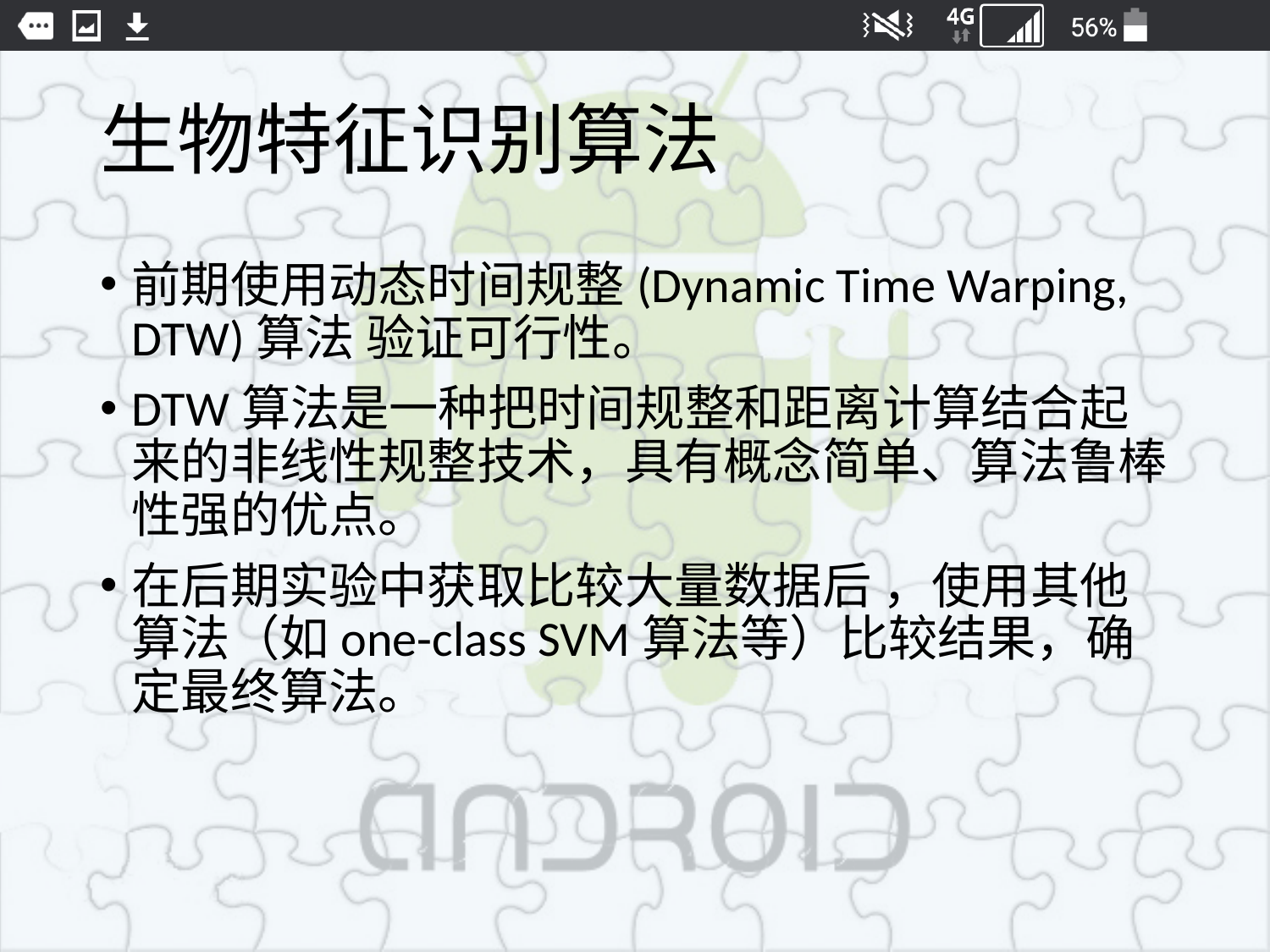

# 生物特征识别算法
前期使用动态时间规整(Dynamic Time Warping, DTW)算法 验证可行性。
DTW算法是一种把时间规整和距离计算结合起来的非线性规整技术，具有概念简单、算法鲁棒性强的优点。
在后期实验中获取比较大量数据后 ，使用其他算法（如one-class SVM算法等）比较结果，确定最终算法。